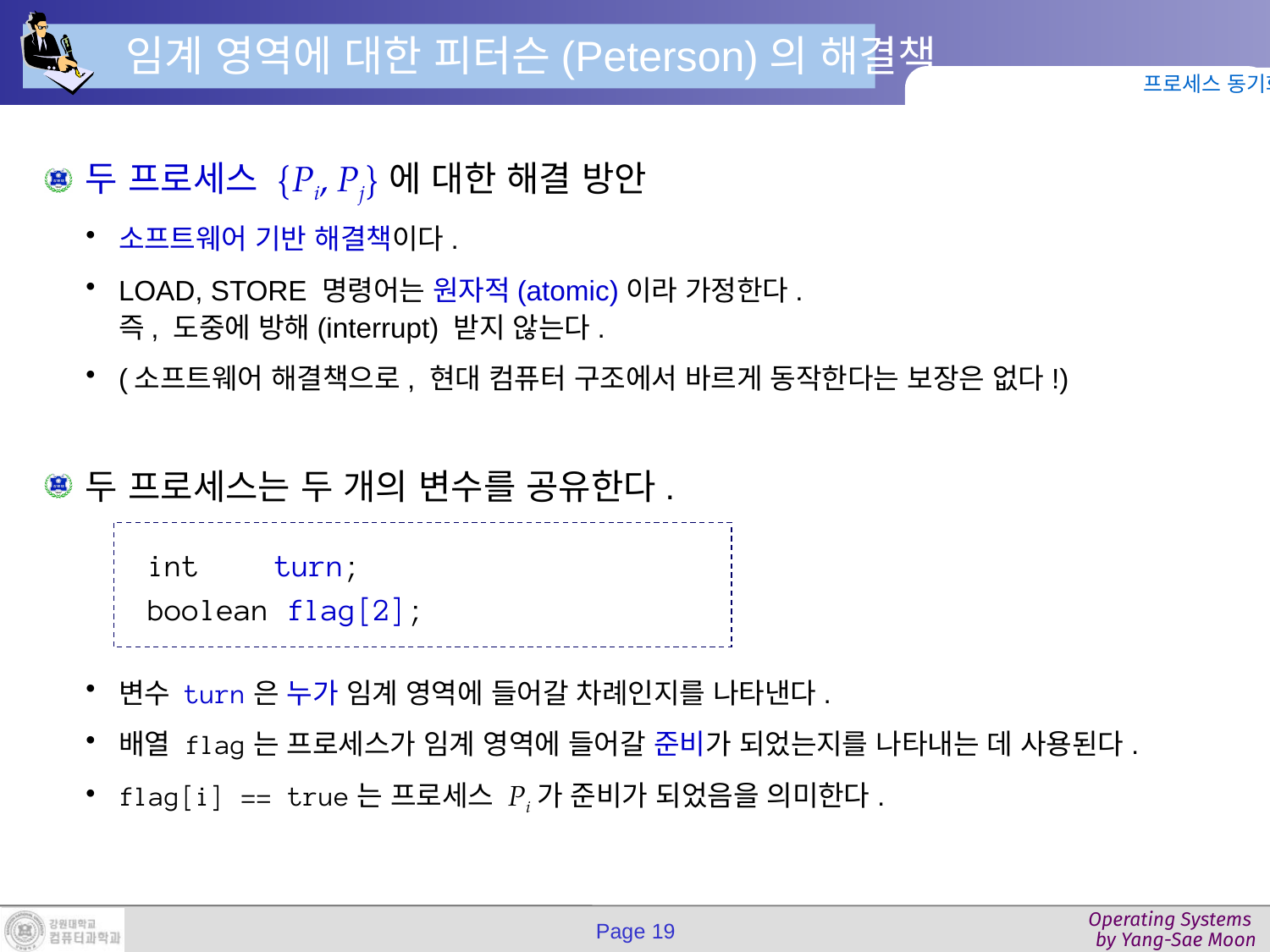

임계 영역에 대한 피터슨(Peterson)의 해결책
프로세스 동기화
두 프로세스 {Pi, Pj}에 대한 해결 방안
소프트웨어 기반 해결책이다.
LOAD, STORE 명령어는 원자적(atomic)이라 가정한다.
즉, 도중에 방해(interrupt) 받지 않는다.
(소프트웨어 해결책으로, 현대 컴퓨터 구조에서 바르게 동작한다는 보장은 없다!)

두 프로세스는 두 개의 변수를 공유한다.

	int 	turn;
	boolean flag[2];

변수 turn은 누가 임계 영역에 들어갈 차례인지를 나타낸다.
배열 flag는 프로세스가 임계 영역에 들어갈 준비가 되었는지를 나타내는 데 사용된다.
flag[i] == true는 프로세스 Pi가 준비가 되었음을 의미한다.

Page 19